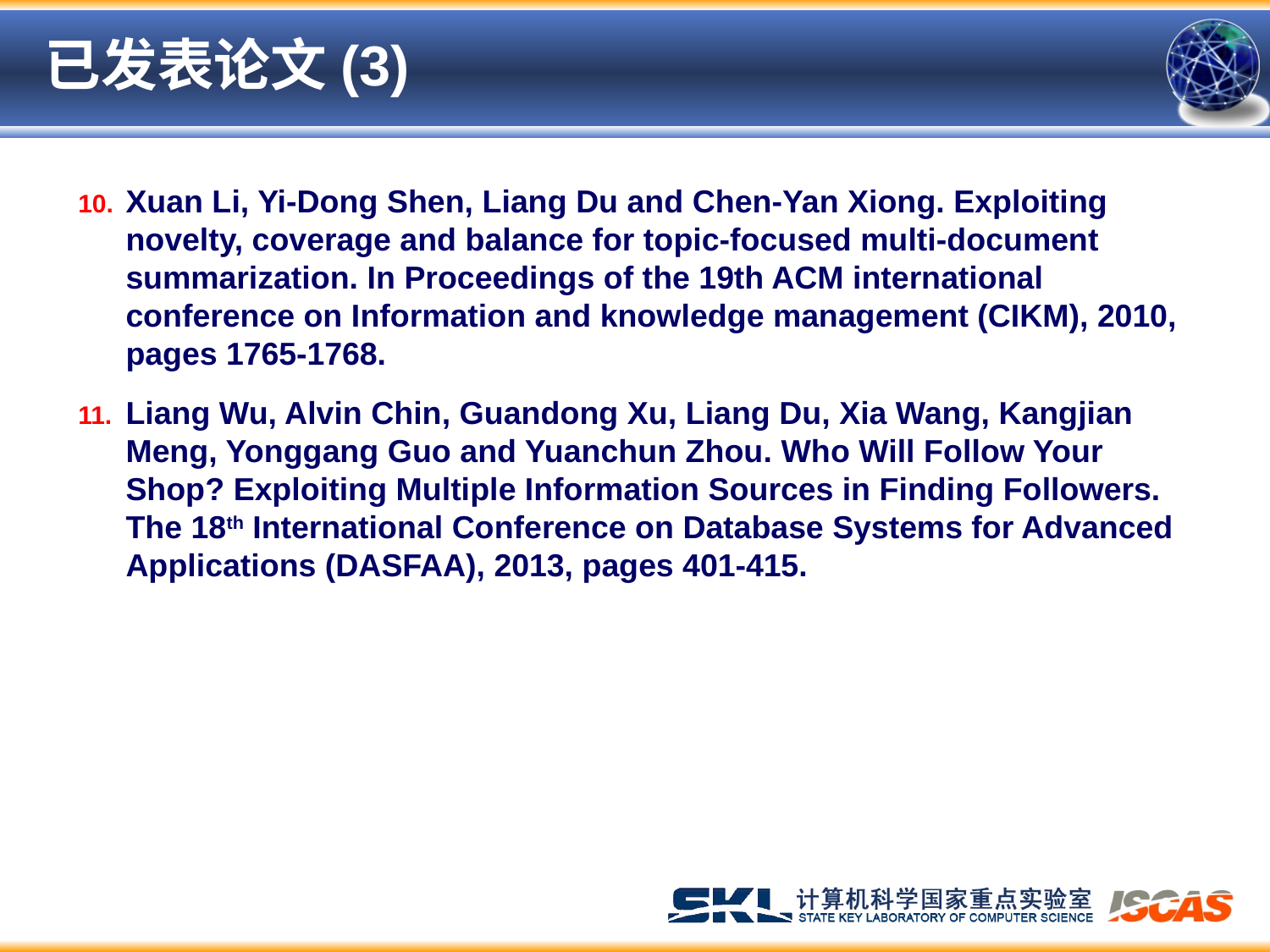

# 已发表论文(3)
Xuan Li, Yi-Dong Shen, Liang Du and Chen-Yan Xiong. Exploiting novelty, coverage and balance for topic-focused multi-document summarization. In Proceedings of the 19th ACM international conference on Information and knowledge management (CIKM), 2010, pages 1765-1768.
Liang Wu, Alvin Chin, Guandong Xu, Liang Du, Xia Wang, Kangjian Meng, Yonggang Guo and Yuanchun Zhou. Who Will Follow Your Shop? Exploiting Multiple Information Sources in Finding Followers. The 18th International Conference on Database Systems for Advanced Applications (DASFAA), 2013, pages 401-415.